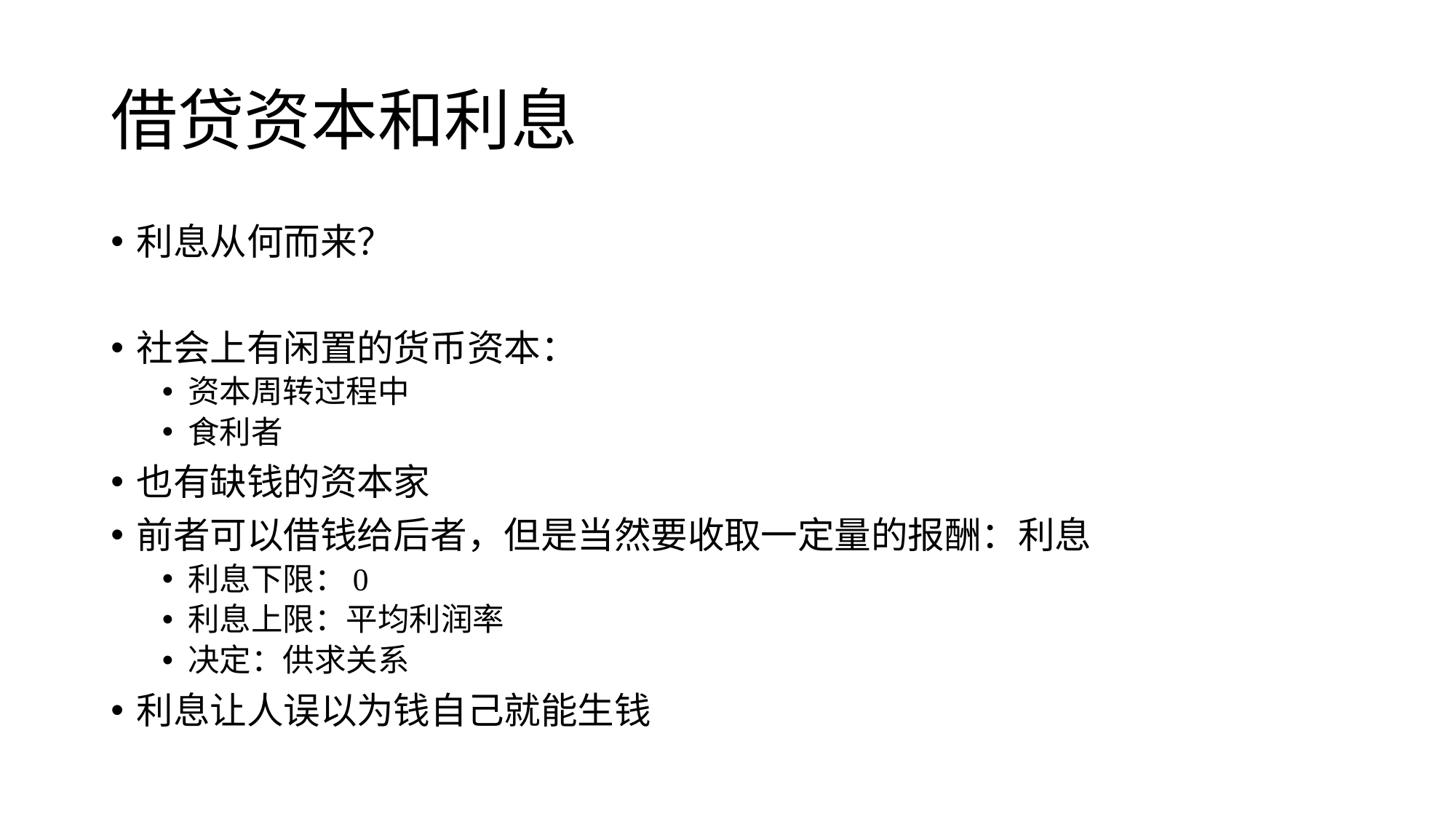

# 借贷资本和利息
利息从何而来？

社会上有闲置的货币资本：
资本周转过程中
食利者
也有缺钱的资本家
前者可以借钱给后者，但是当然要收取一定量的报酬：利息
利息下限：0
利息上限：平均利润率
决定：供求关系
利息让人误以为钱自己就能生钱